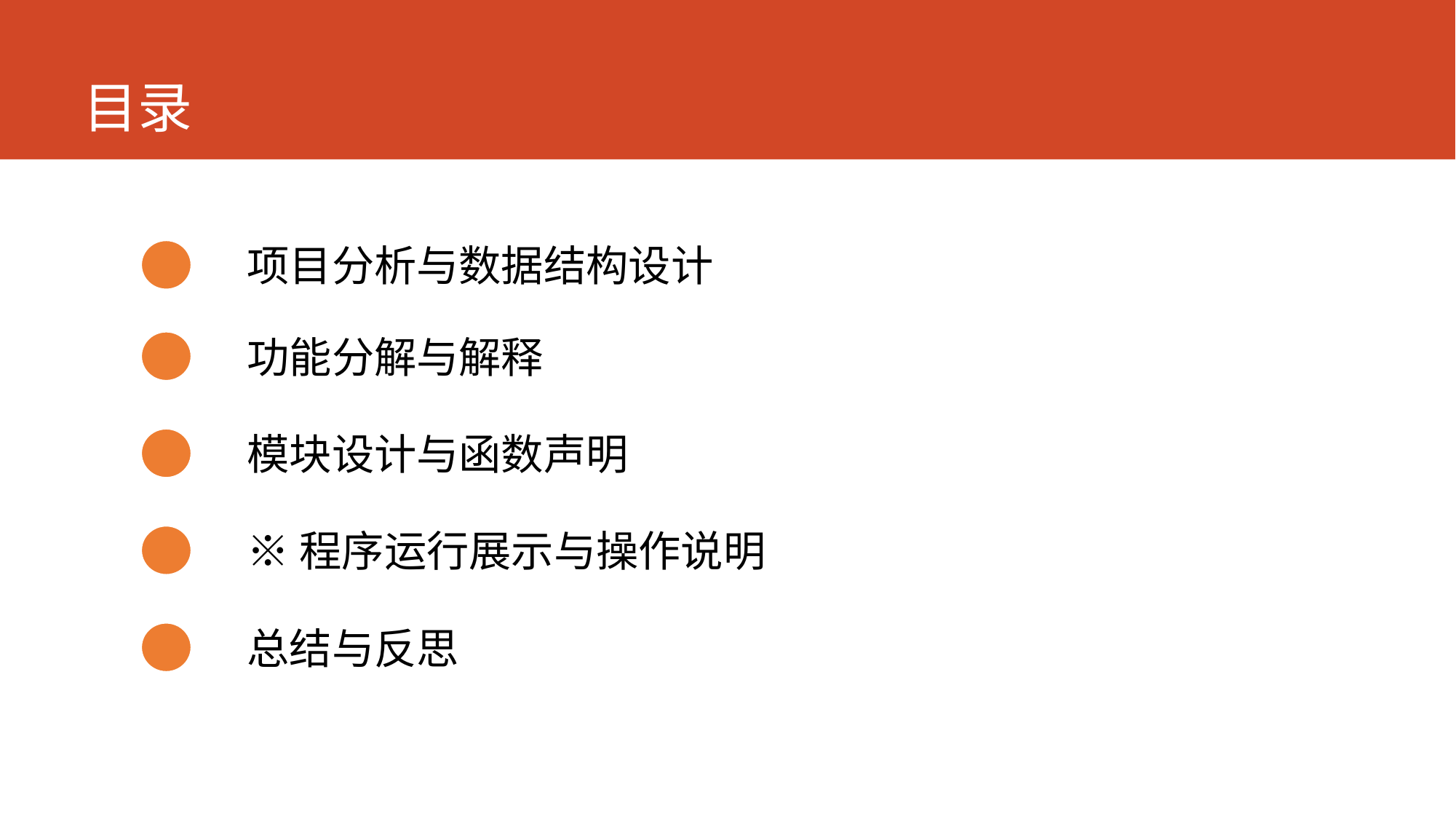

# 目录
项目分析与数据结构设计

功能分解与解释

模块设计与函数声明

※程序运行展示与操作说明

总结与反思